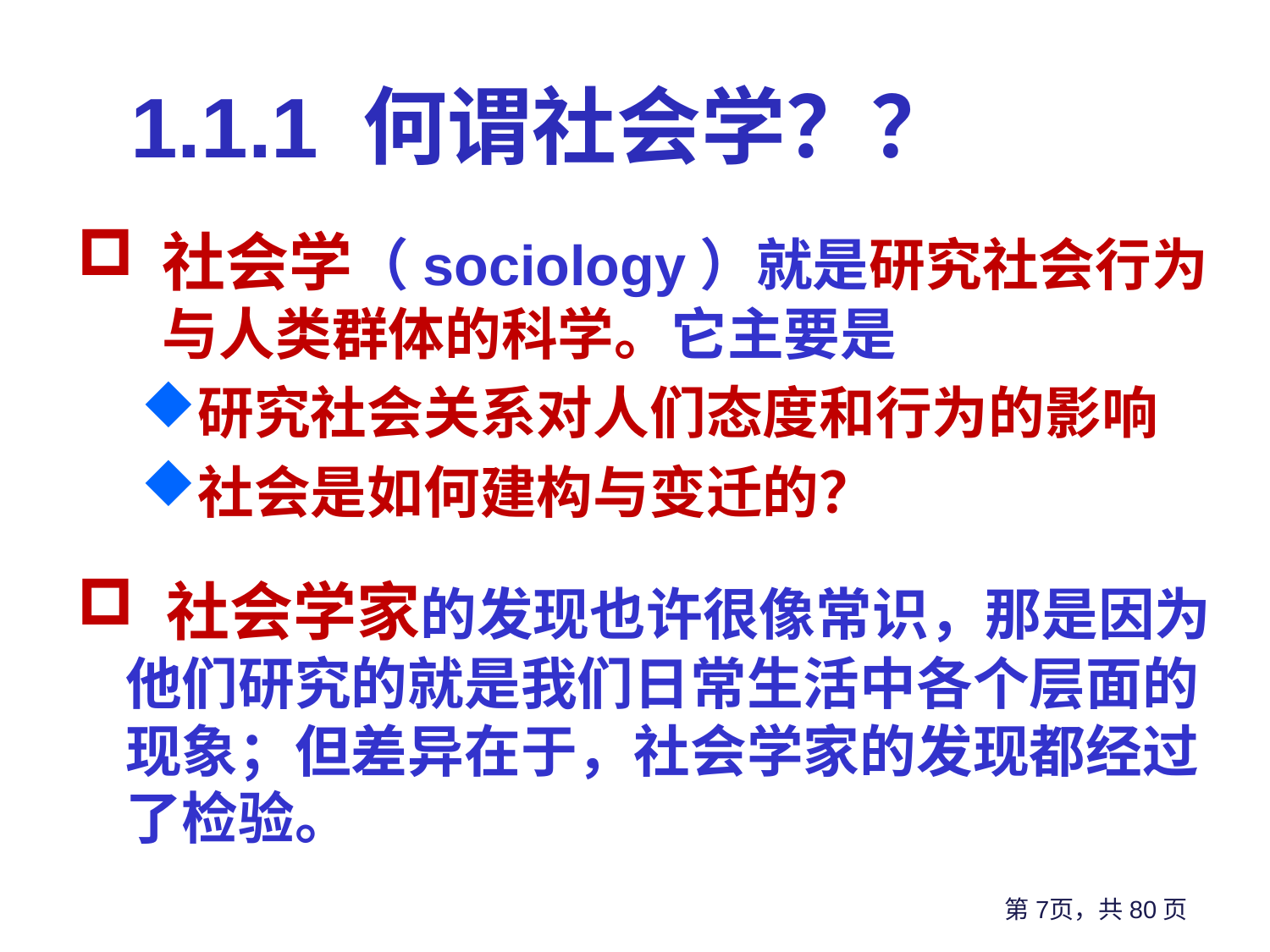

1.1.1 何谓社会学？？？
社会学（sociology）就是研究社会行为与人类群体的科学。它主要是
研究社会关系对人们态度和行为的影响
社会是如何建构与变迁的？

 社会学家的发现也许很像常识，那是因为他们研究的就是我们日常生活中各个层面的现象；但差异在于，社会学家的发现都经过了检验。

第7页，共80页